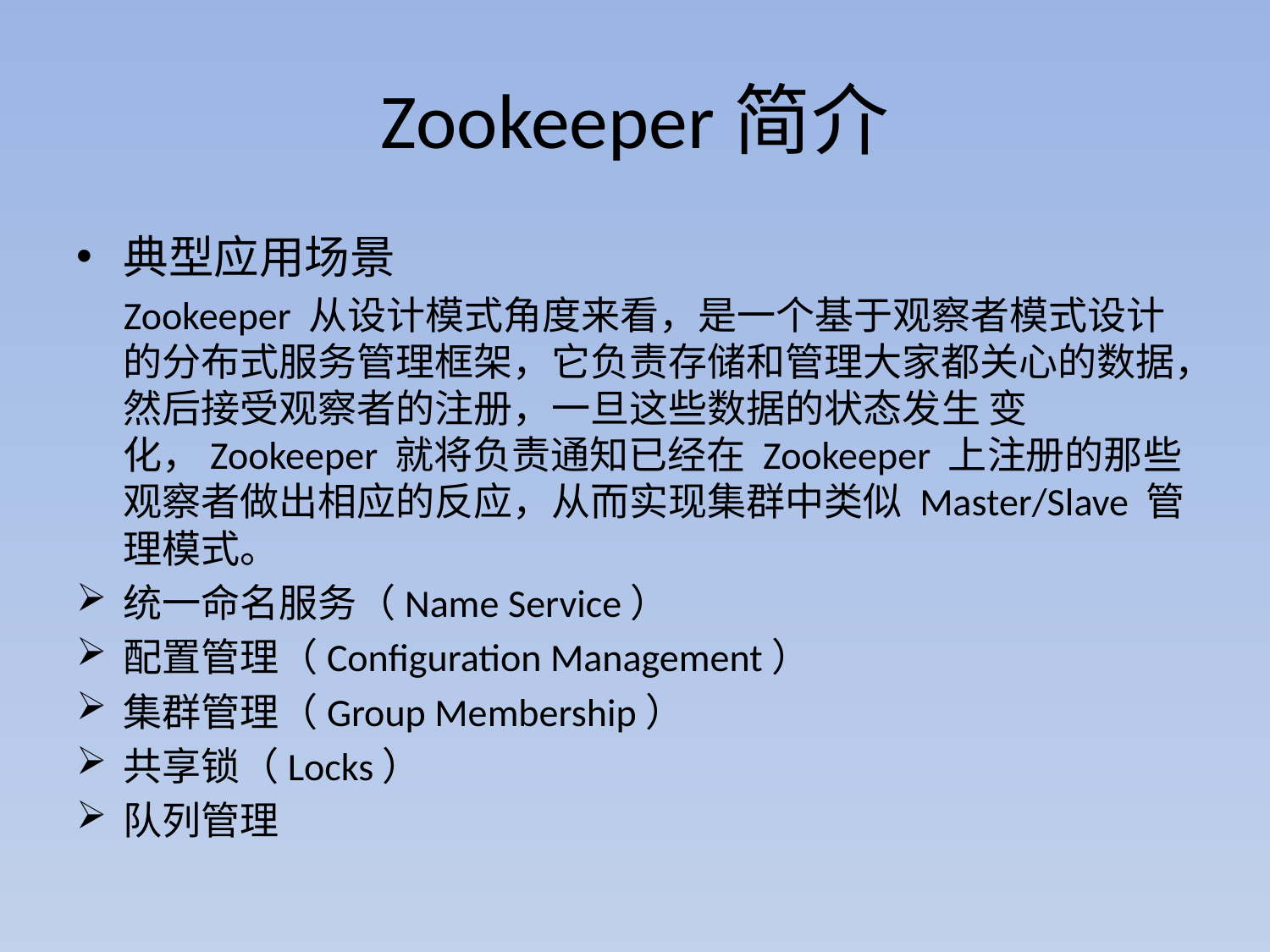

# Zookeeper简介
典型应用场景
		Zookeeper 从设计模式角度来看，是一个基于观察者模式设计的分布式服务管理框架，它负责存储和管理大家都关心的数据，然后接受观察者的注册，一旦这些数据的状态发生 变化，Zookeeper 就将负责通知已经在 Zookeeper 上注册的那些观察者做出相应的反应，从而实现集群中类似 Master/Slave 管理模式。
统一命名服务（Name Service）
配置管理（Configuration Management）
集群管理（Group Membership）
共享锁（Locks）
队列管理